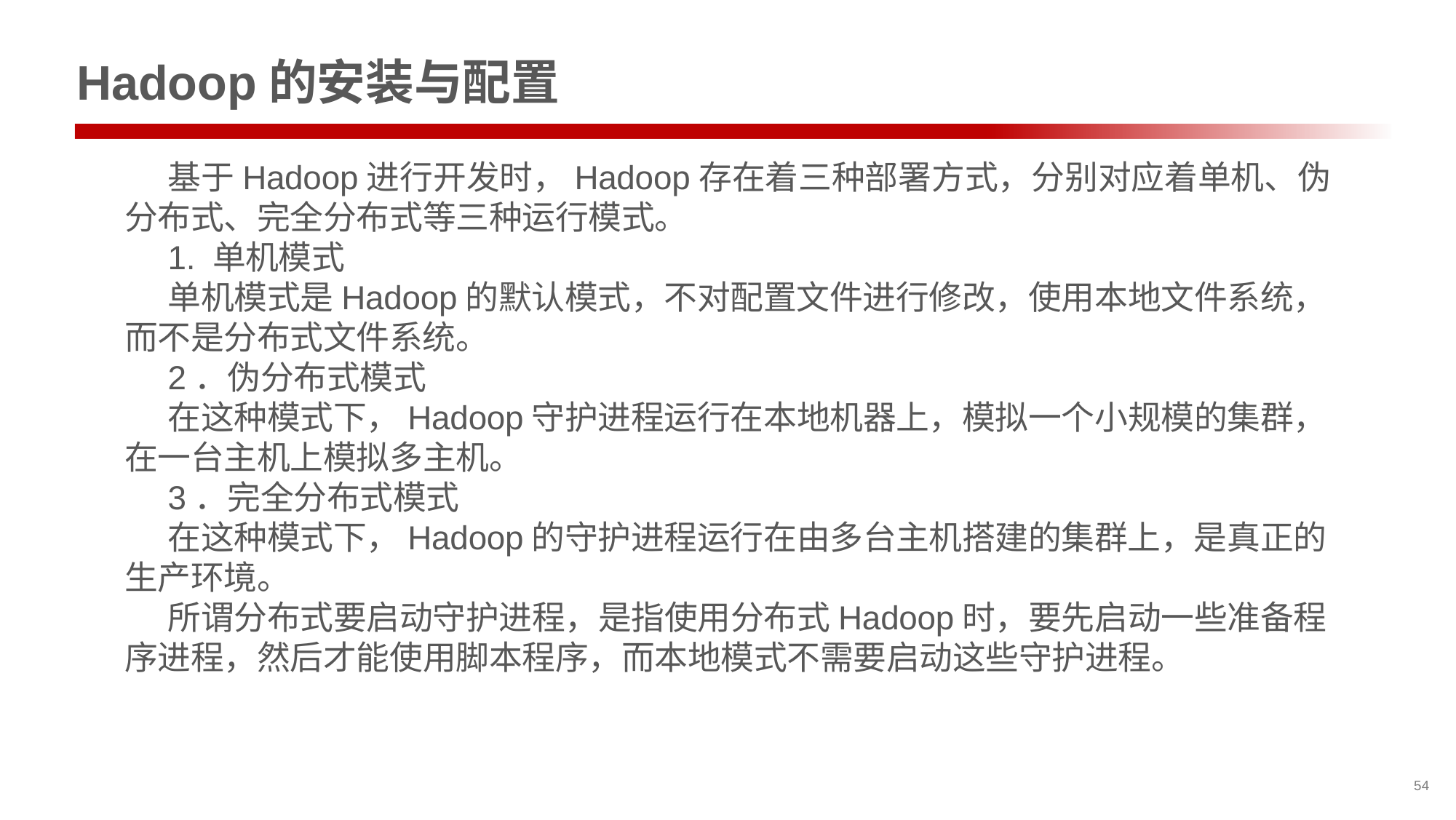

# Hadoop的安装与配置

基于Hadoop进行开发时，Hadoop存在着三种部署方式，分别对应着单机、伪分布式、完全分布式等三种运行模式。
1. 单机模式
单机模式是Hadoop的默认模式，不对配置文件进行修改，使用本地文件系统，而不是分布式文件系统。
2．伪分布式模式
在这种模式下，Hadoop守护进程运行在本地机器上，模拟一个小规模的集群，在一台主机上模拟多主机。
3．完全分布式模式
在这种模式下，Hadoop的守护进程运行在由多台主机搭建的集群上，是真正的生产环境。
所谓分布式要启动守护进程，是指使用分布式Hadoop时，要先启动一些准备程序进程，然后才能使用脚本程序，而本地模式不需要启动这些守护进程。
54